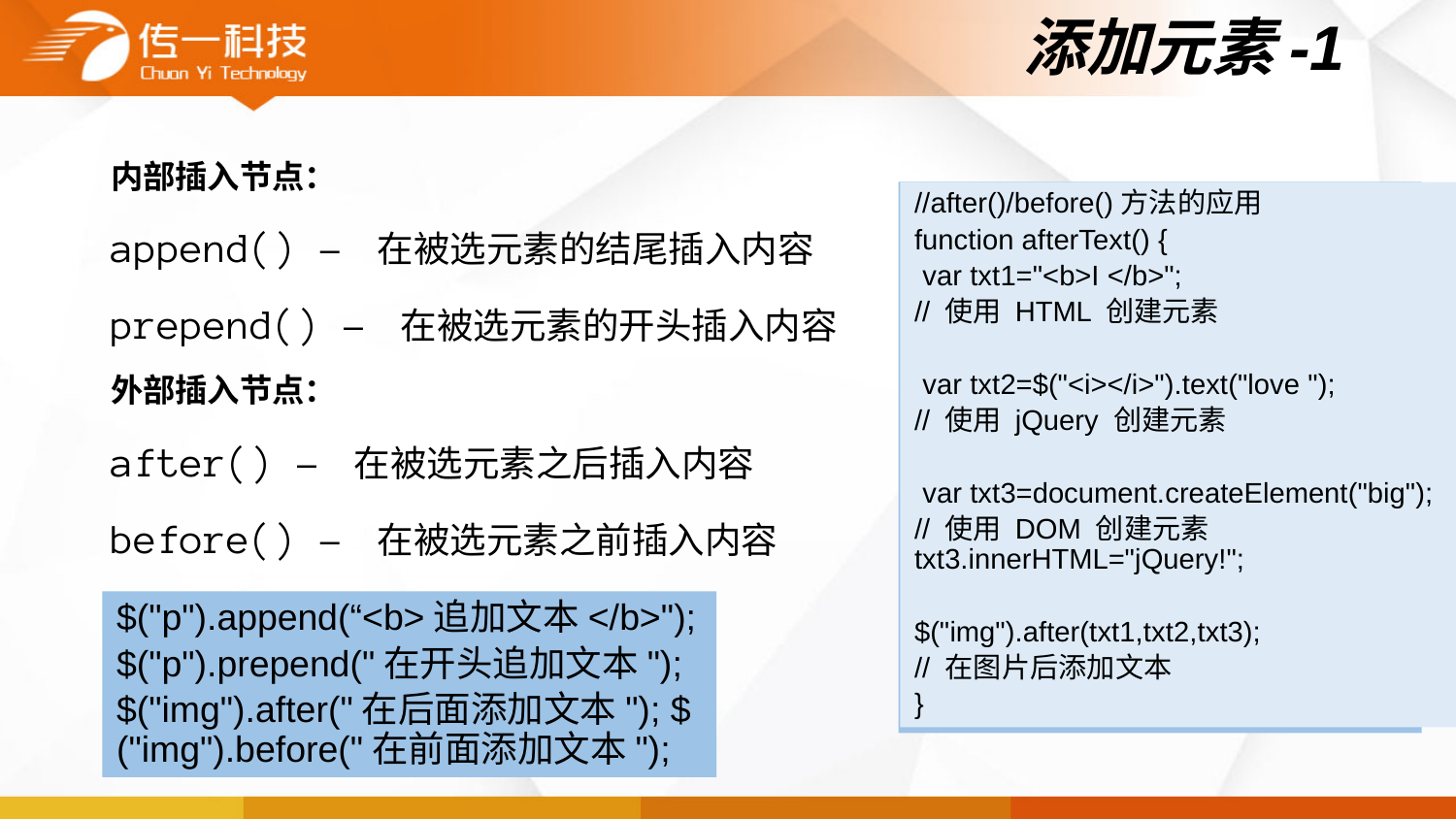

# 添加元素-1
内部插入节点：
append() - 在被选元素的结尾插入内容
prepend() - 在被选元素的开头插入内容
外部插入节点：
after() - 在被选元素之后插入内容
before() - 在被选元素之前插入内容
//append()/prepend()方法的应用
function appendText() {
var txt1="<p>文本。</p>";
// 使用 HTML 标签创建文本

var txt2=$("<p></p>").text("文本。");
// 使用 jQuery 创建文本

var txt3=document.createElement("p");
txt3.innerHTML="文本。";
// 使用 DOM 创建文本

$("body").append(txt1,txt2,txt3);
// 追加新元素
}
//after()/before()方法的应用
function afterText() {
 var txt1="<b>I </b>";
// 使用 HTML 创建元素

 var txt2=$("<i></i>").text("love ");
// 使用 jQuery 创建元素

 var txt3=document.createElement("big");
// 使用 DOM 创建元素 txt3.innerHTML="jQuery!";

$("img").after(txt1,txt2,txt3);
// 在图片后添加文本
}
$("p").append(“<b>追加文本</b>");
$("p").prepend("在开头追加文本");
$("img").after("在后面添加文本"); $("img").before("在前面添加文本");